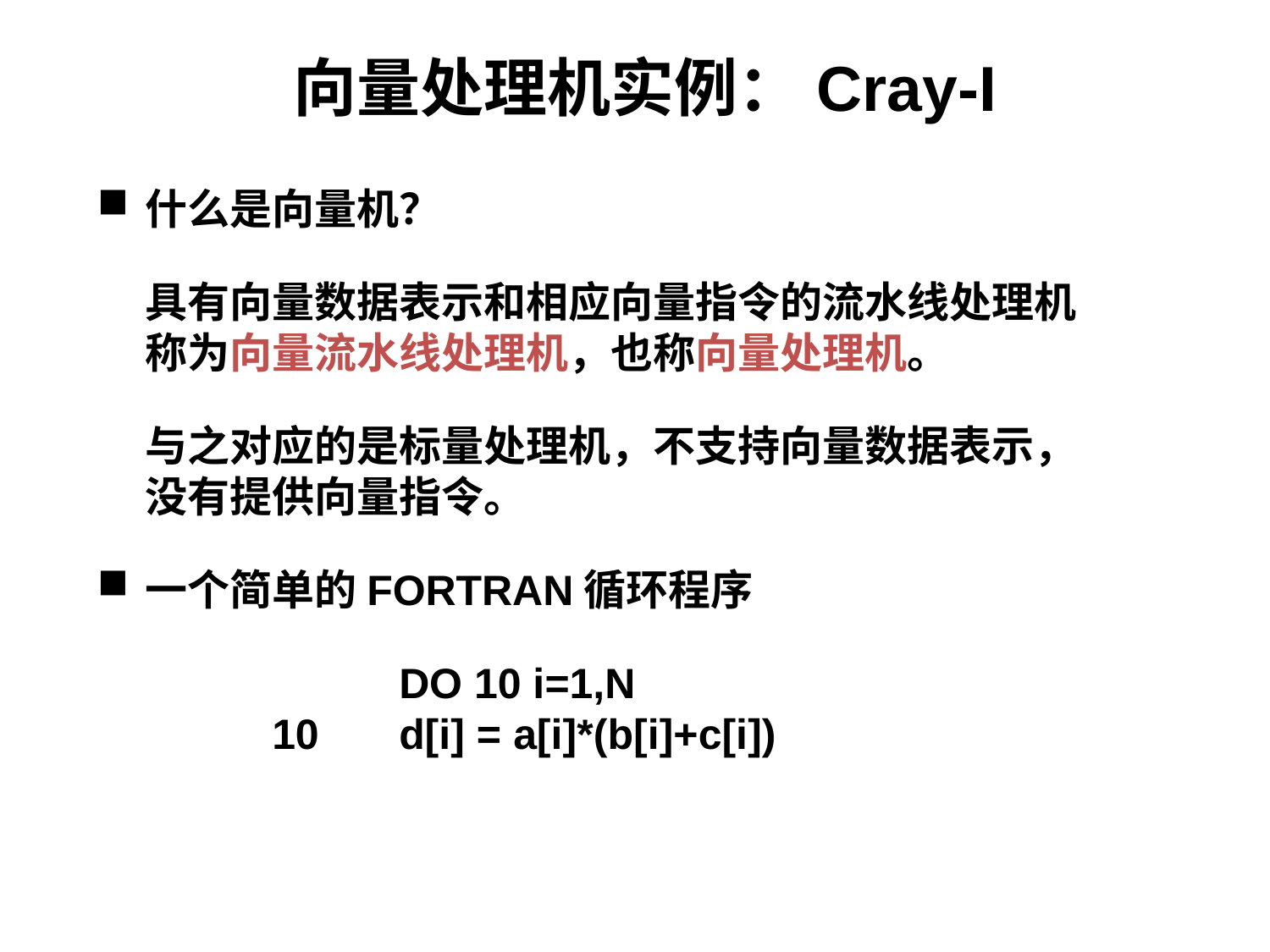

向量处理机实例：Cray-I
什么是向量机？
	具有向量数据表示和相应向量指令的流水线处理机称为向量流水线处理机，也称向量处理机。
	与之对应的是标量处理机，不支持向量数据表示，没有提供向量指令。
一个简单的FORTRAN循环程序
			DO 10 i=1,N
		10	d[i] = a[i]*(b[i]+c[i])